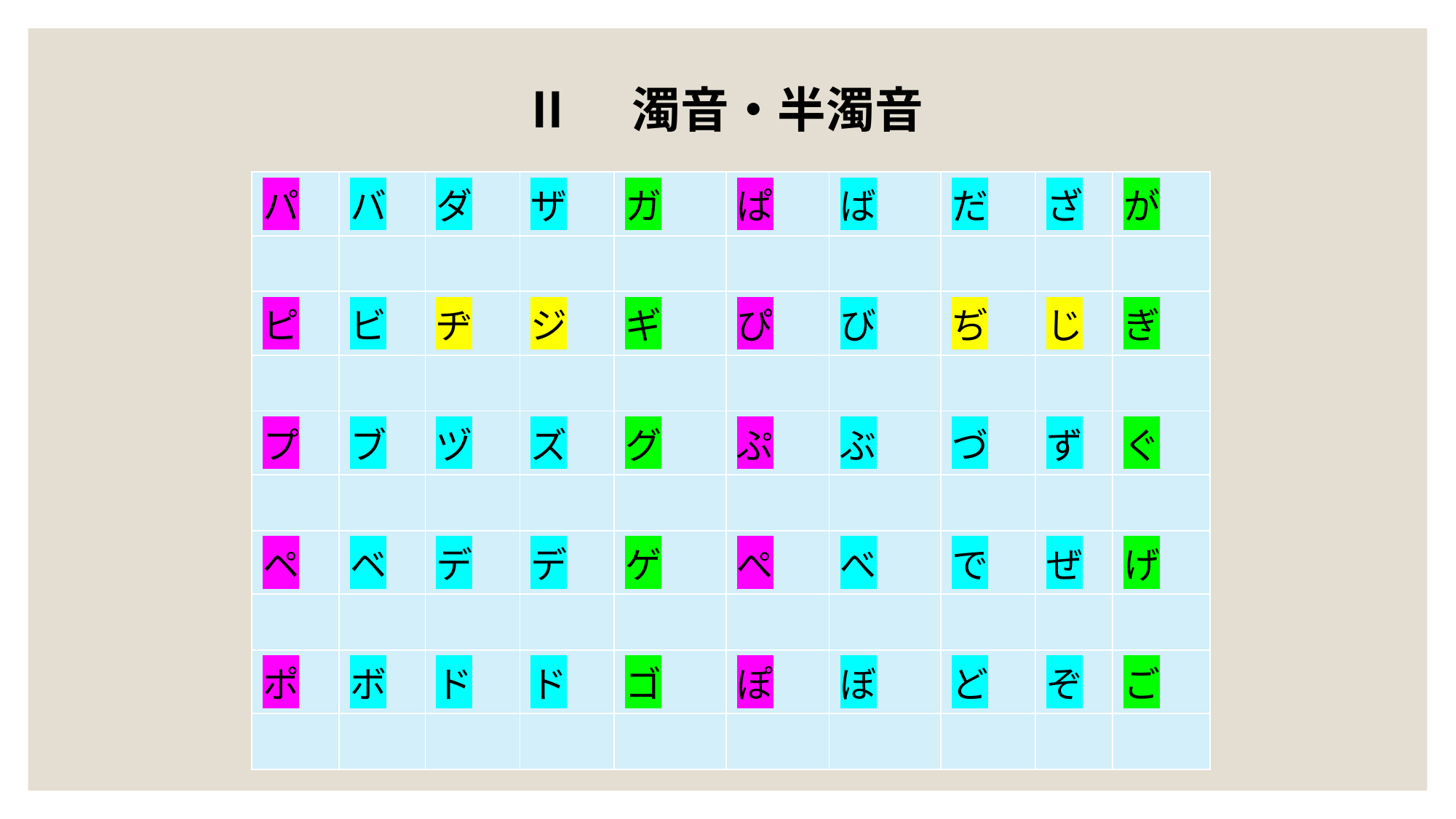

Ⅱ　濁音・半濁音
| パ | バ | ダ | ザ | ガ | ぱ | ば | だ | ざ | が |
| --- | --- | --- | --- | --- | --- | --- | --- | --- | --- |
|  |  |  |  |  |  |  |  |  |  |
| ピ | ビ | ヂ | ジ | ギ | ぴ | び | ぢ | じ | ぎ |
|  |  |  |  |  |  |  |  |  |  |
| プ | ブ | ヅ | ズ | グ | ぷ | ぶ | づ | ず | ぐ |
|  |  |  |  |  |  |  |  |  |  |
| ペ | ベ | デ | デ | ゲ | ぺ | べ | で | ぜ | げ |
|  |  |  |  |  |  |  |  |  |  |
| ポ | ボ | ド | ド | ゴ | ぽ | ぼ | ど | ぞ | ご |
|  |  |  |  |  |  |  |  |  |  |